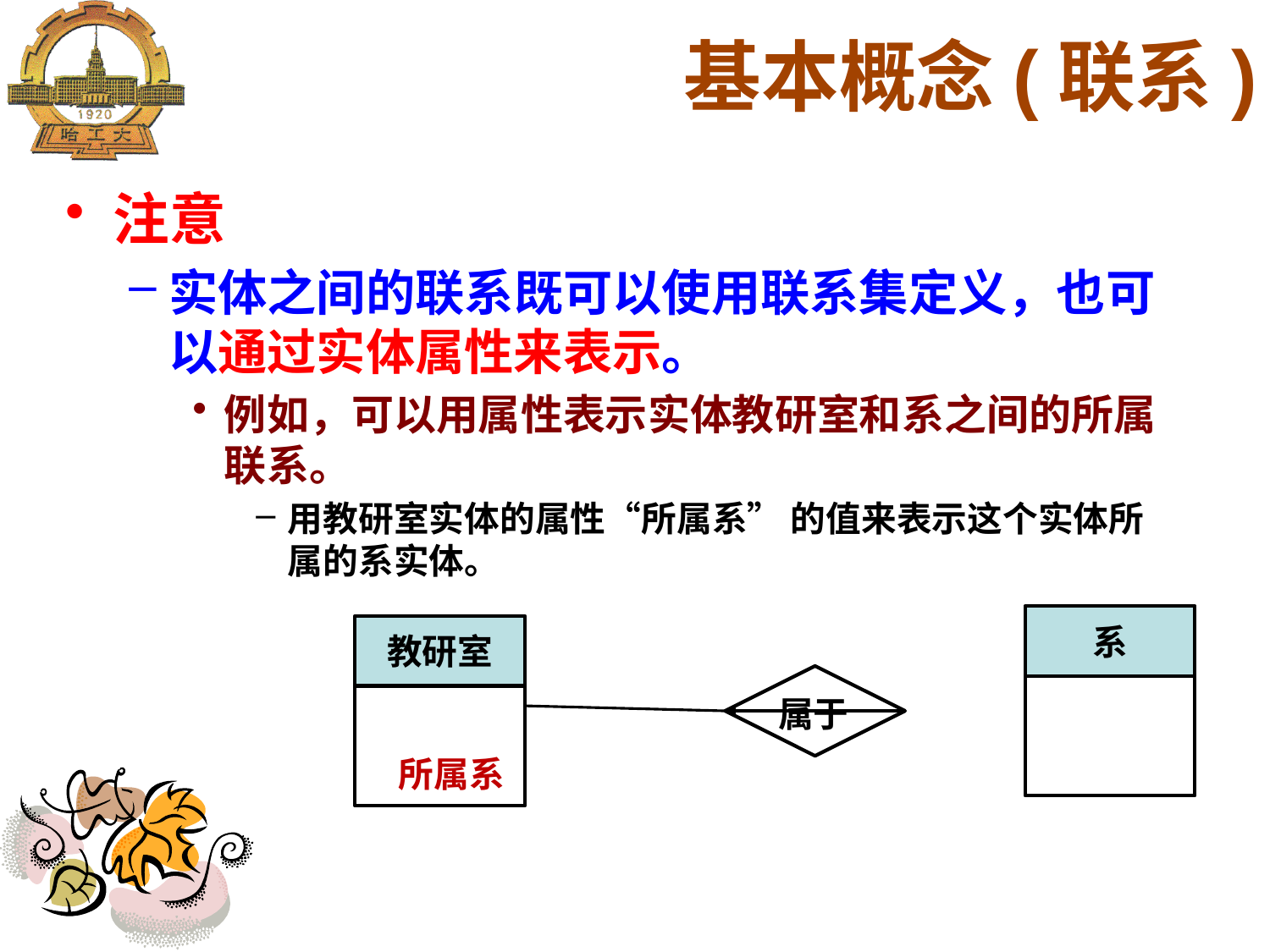

基本概念(联系)
注意
实体之间的联系既可以使用联系集定义，也可以通过实体属性来表示。
例如，可以用属性表示实体教研室和系之间的所属联系。
用教研室实体的属性“所属系” 的值来表示这个实体所属的系实体。
系

教研室

属于
所属系